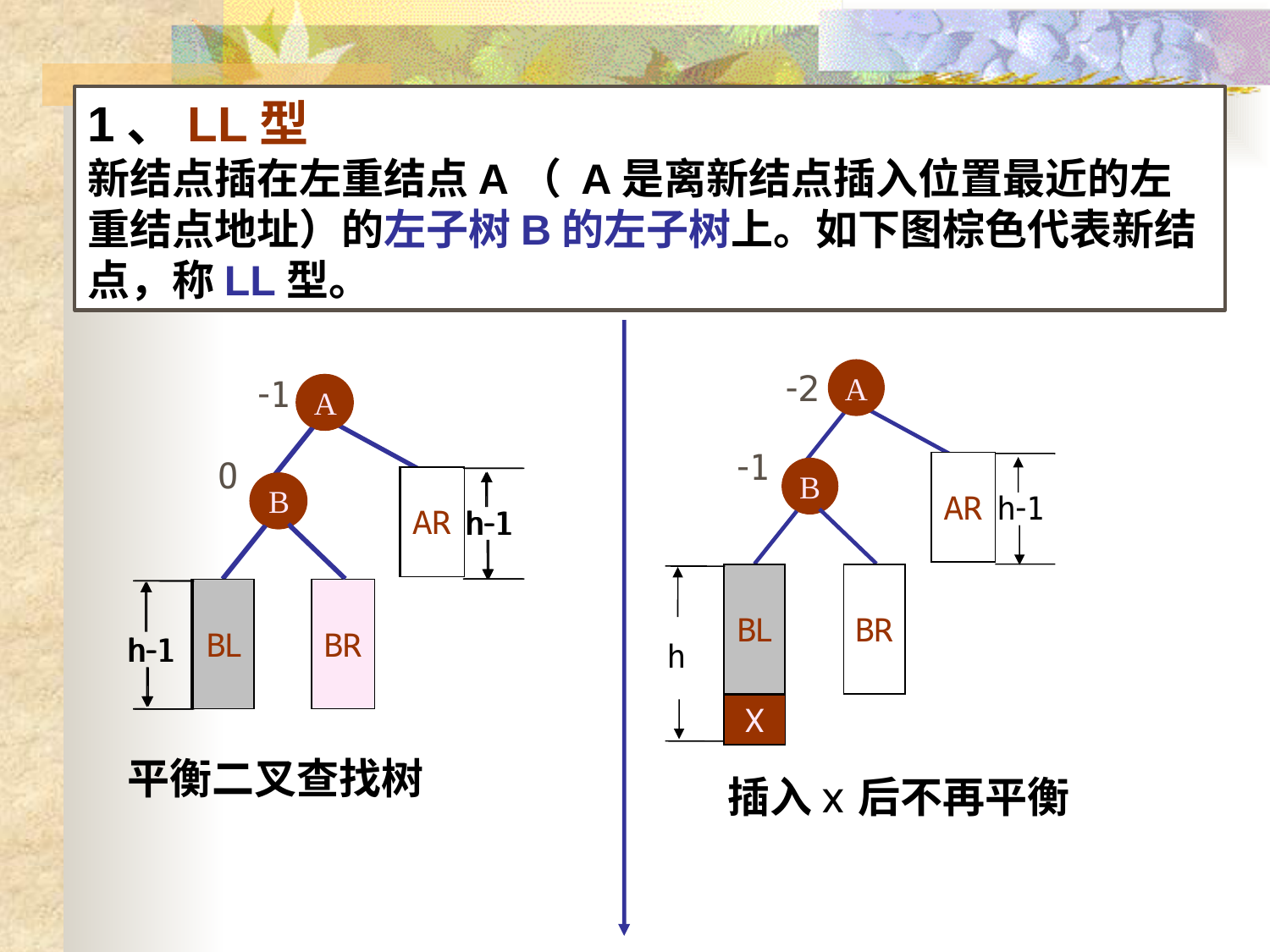

1、LL型
新结点插在左重结点A（ A是离新结点插入位置最近的左重结点地址）的左子树B的左子树上。如下图棕色代表新结点，称LL型。

-2
A
-1
A
A

-1
0
AR

h-1

B
AR
AR

h-1

h-1

B
B

BL
BR

h

BL
BL
BR

h-1

h-1

X
平衡二叉查找树
插入x后不再平衡